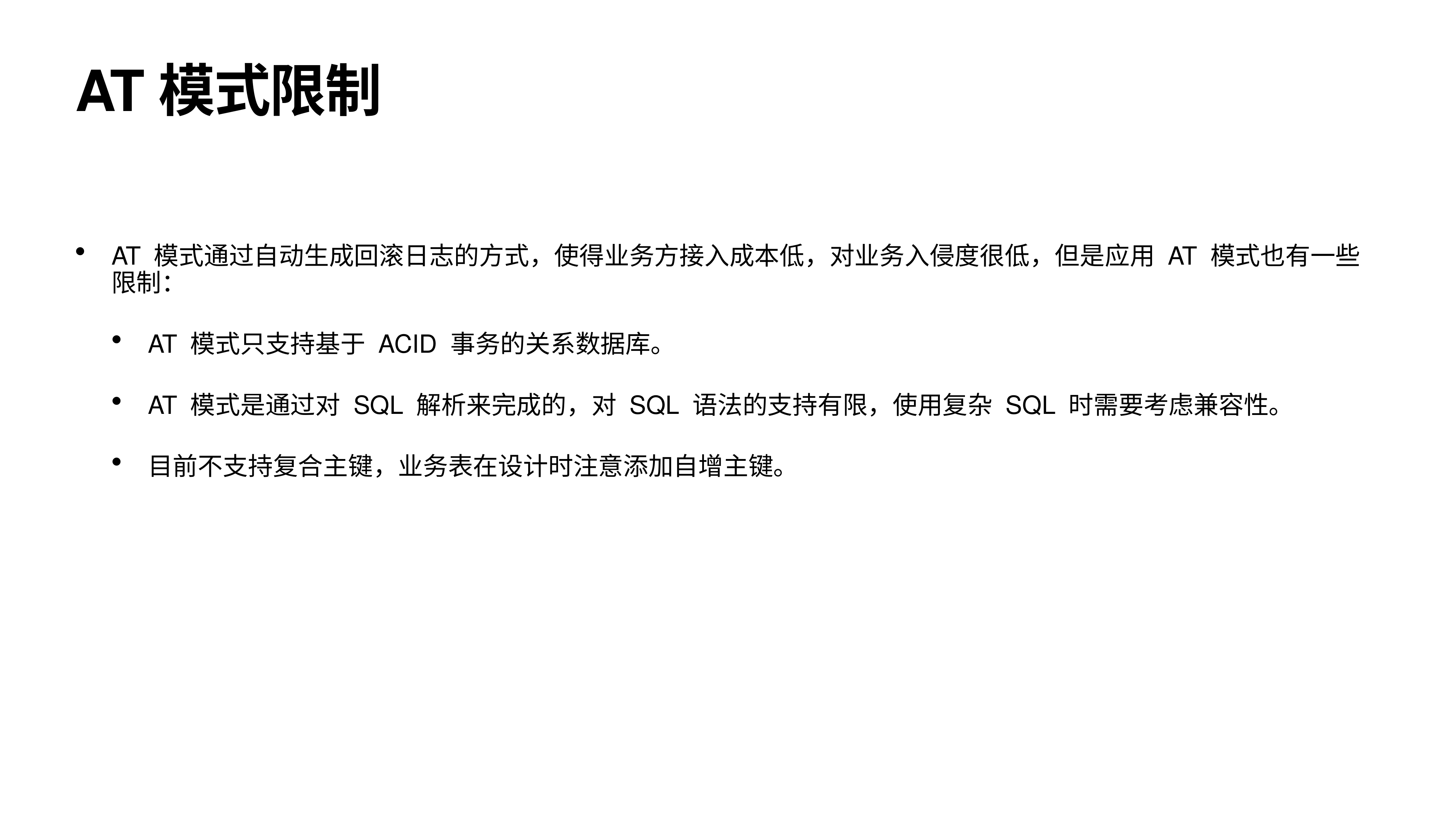

# AT模式限制

AT 模式通过自动生成回滚日志的方式，使得业务方接入成本低，对业务入侵度很低，但是应用 AT 模式也有一些限制：
AT 模式只支持基于 ACID 事务的关系数据库。
AT 模式是通过对 SQL 解析来完成的，对 SQL 语法的支持有限，使用复杂 SQL 时需要考虑兼容性。
目前不支持复合主键，业务表在设计时注意添加自增主键。